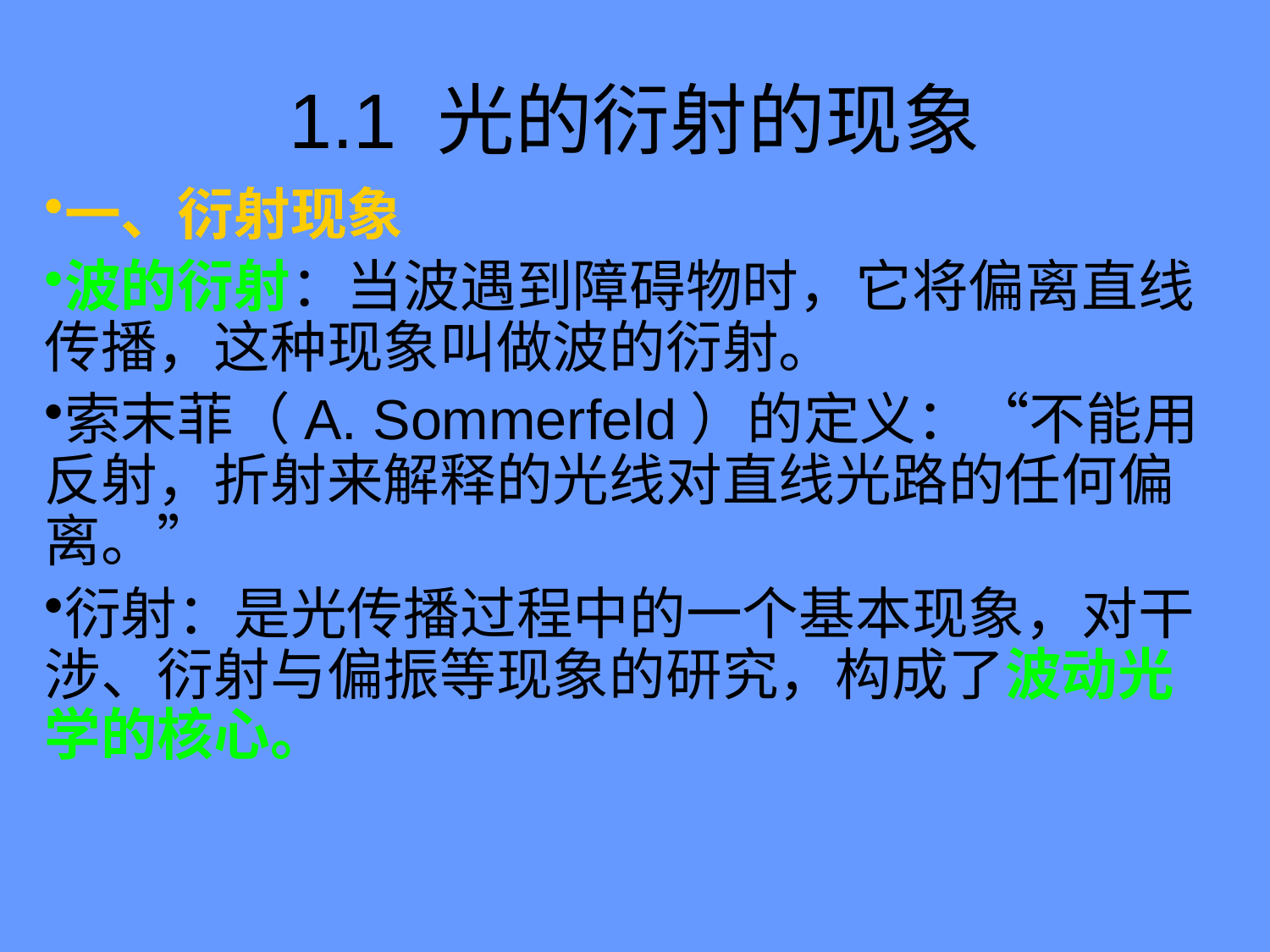

# 1.1 光的衍射的现象
一、衍射现象
波的衍射：当波遇到障碍物时，它将偏离直线传播，这种现象叫做波的衍射。
索末菲（A. Sommerfeld）的定义：“不能用反射，折射来解释的光线对直线光路的任何偏离。”
衍射：是光传播过程中的一个基本现象，对干涉、衍射与偏振等现象的研究，构成了波动光学的核心。